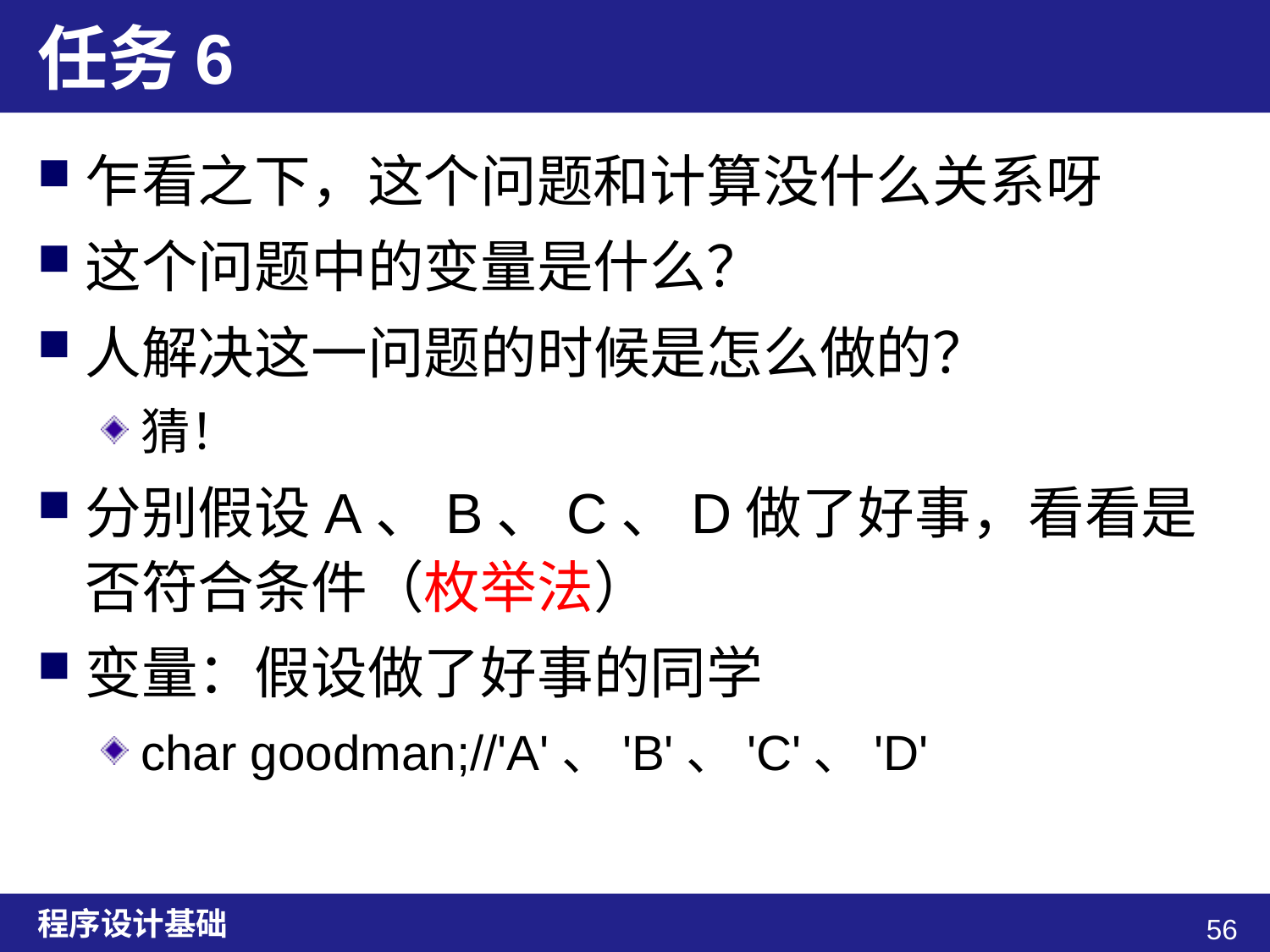

# 任务6
乍看之下，这个问题和计算没什么关系呀
这个问题中的变量是什么？
人解决这一问题的时候是怎么做的？
猜！
分别假设A、B、C、D做了好事，看看是否符合条件（枚举法）
变量：假设做了好事的同学
char goodman;//'A'、'B'、'C'、'D'